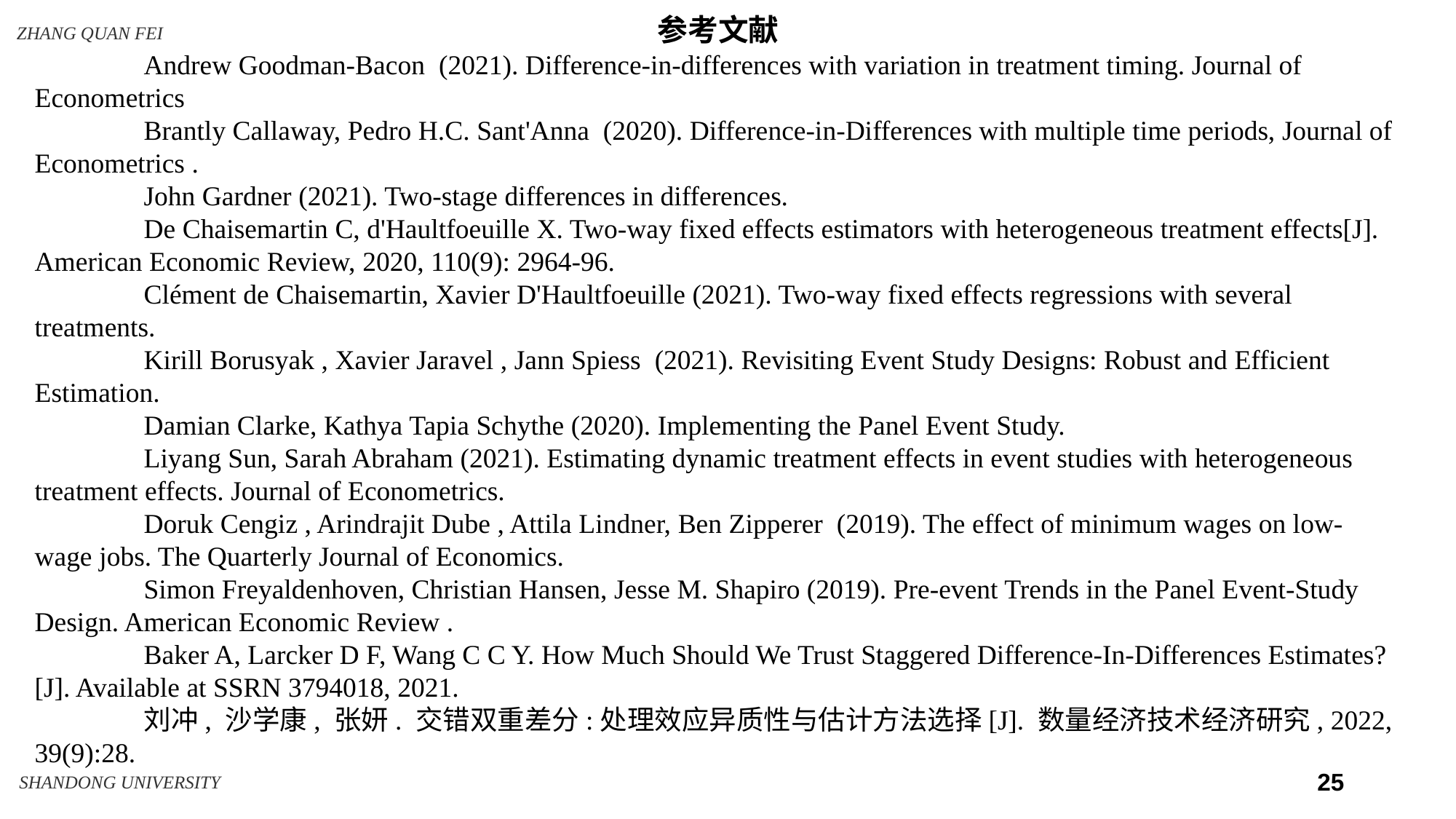

参考文献
	Andrew Goodman-Bacon  (2021). Difference-in-differences with variation in treatment timing. Journal of Econometrics
	Brantly Callaway, Pedro H.C. Sant'Anna  (2020). Difference-in-Differences with multiple time periods, Journal of Econometrics .
	John Gardner (2021). Two-stage differences in differences.
	De Chaisemartin C, d'Haultfoeuille X. Two-way fixed effects estimators with heterogeneous treatment effects[J]. American Economic Review, 2020, 110(9): 2964-96.
	Clément de Chaisemartin, Xavier D'Haultfoeuille (2021). Two-way fixed effects regressions with several treatments.
	Kirill Borusyak , Xavier Jaravel , Jann Spiess  (2021). Revisiting Event Study Designs: Robust and Efficient Estimation.
	Damian Clarke, Kathya Tapia Schythe (2020). Implementing the Panel Event Study.
	Liyang Sun, Sarah Abraham (2021). Estimating dynamic treatment effects in event studies with heterogeneous treatment effects. Journal of Econometrics.
	Doruk Cengiz , Arindrajit Dube , Attila Lindner, Ben Zipperer  (2019). The effect of minimum wages on low-wage jobs. The Quarterly Journal of Economics.
	Simon Freyaldenhoven, Christian Hansen, Jesse M. Shapiro (2019). Pre-event Trends in the Panel Event-Study Design. American Economic Review .
	Baker A, Larcker D F, Wang C C Y. How Much Should We Trust Staggered Difference-In-Differences Estimates?[J]. Available at SSRN 3794018, 2021.
	刘冲, 沙学康, 张妍. 交错双重差分:处理效应异质性与估计方法选择[J]. 数量经济技术经济研究, 2022, 39(9):28.
25